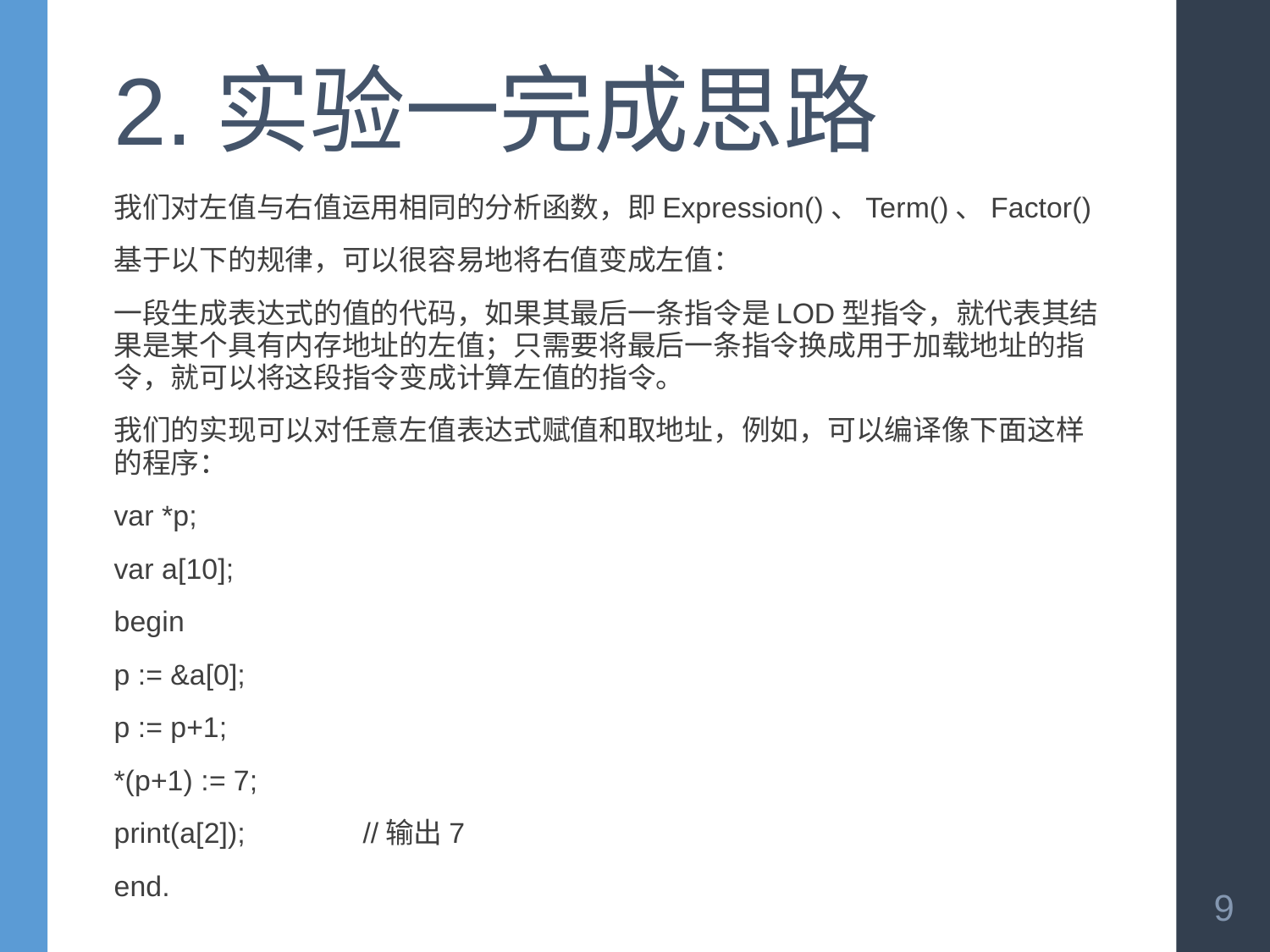

# 2.实验一完成思路
我们对左值与右值运用相同的分析函数，即Expression()、Term()、Factor()
基于以下的规律，可以很容易地将右值变成左值：
一段生成表达式的值的代码，如果其最后一条指令是LOD型指令，就代表其结果是某个具有内存地址的左值；只需要将最后一条指令换成用于加载地址的指令，就可以将这段指令变成计算左值的指令。
我们的实现可以对任意左值表达式赋值和取地址，例如，可以编译像下面这样的程序：
var *p;
var a[10];
begin
p := &a[0];
p := p+1;
*(p+1) := 7;
print(a[2]);	//输出7
end.

9